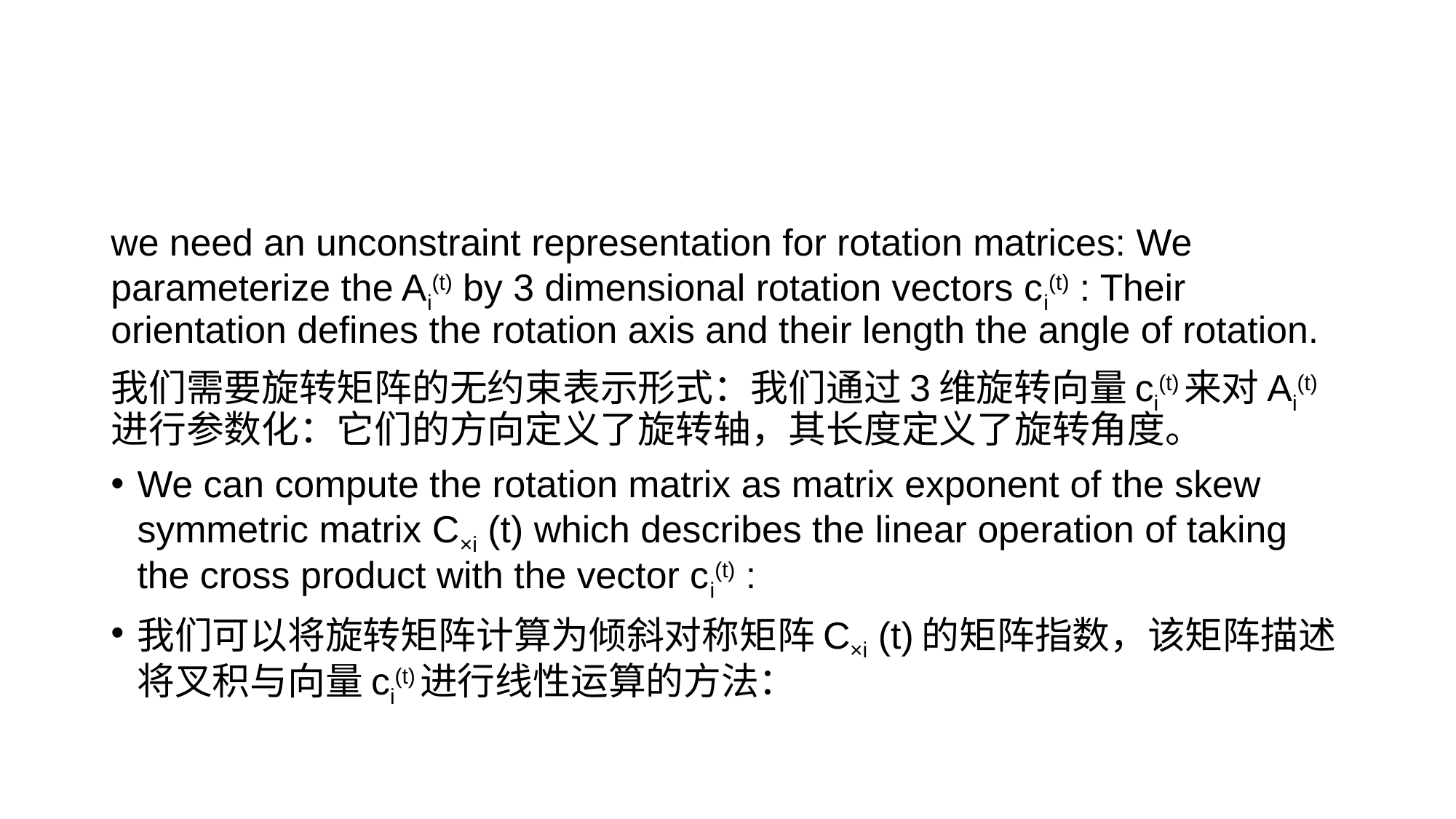

#
we need an unconstraint representation for rotation matrices: We parameterize the Ai(t) by 3 dimensional rotation vectors ci(t) : Their orientation defines the rotation axis and their length the angle of rotation.
我们需要旋转矩阵的无约束表示形式：我们通过3维旋转向量ci(t)来对Ai(t)进行参数化：它们的方向定义了旋转轴，其长度定义了旋转角度。
We can compute the rotation matrix as matrix exponent of the skew symmetric matrix C×i (t) which describes the linear operation of taking the cross product with the vector ci(t) :
我们可以将旋转矩阵计算为倾斜对称矩阵C×i (t)的矩阵指数，该矩阵描述将叉积与向量ci(t)进行线性运算的方法：